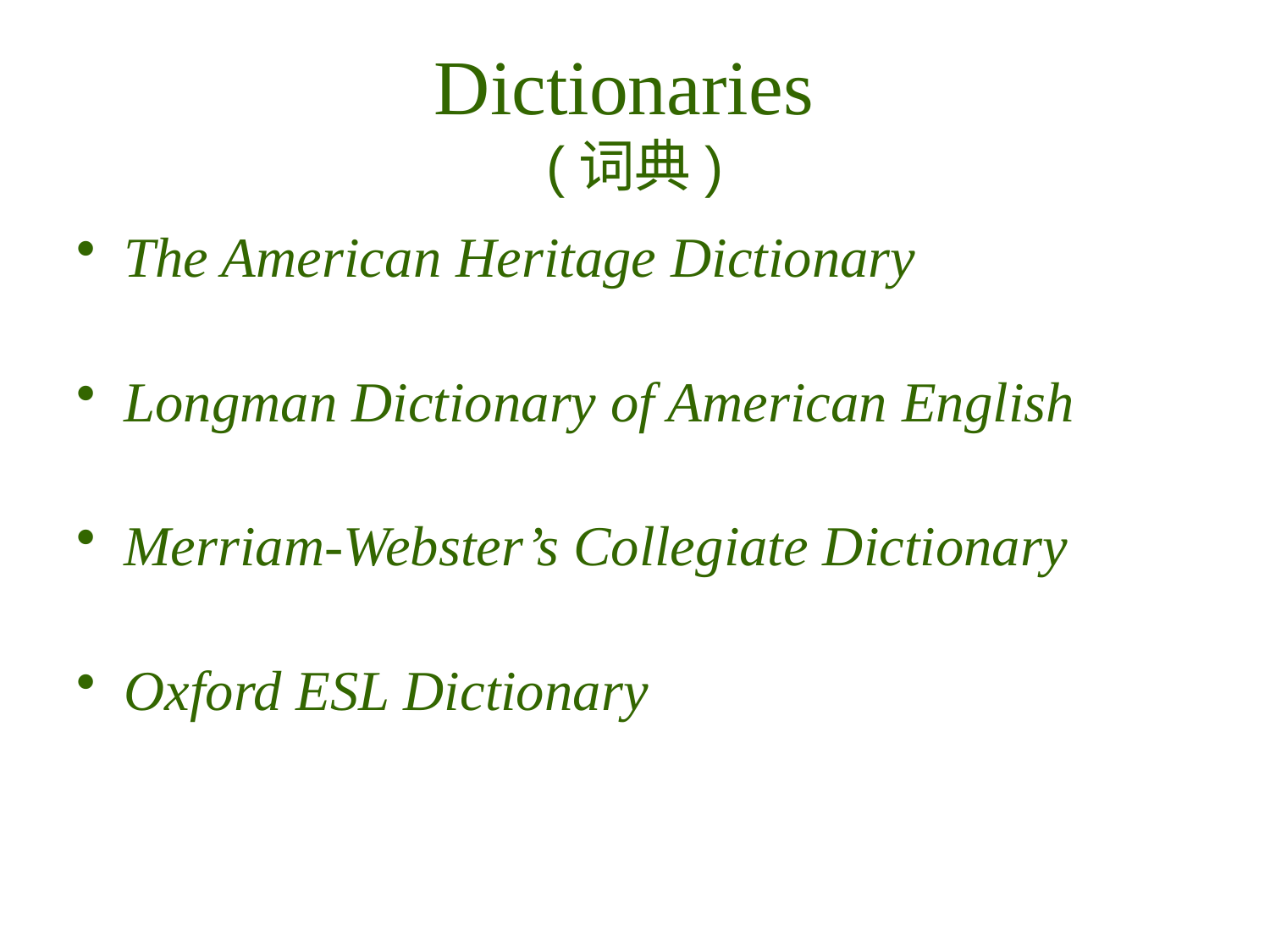

# Dictionaries (词典)
The American Heritage Dictionary

Longman Dictionary of American English

Merriam-Webster’s Collegiate Dictionary

Oxford ESL Dictionary